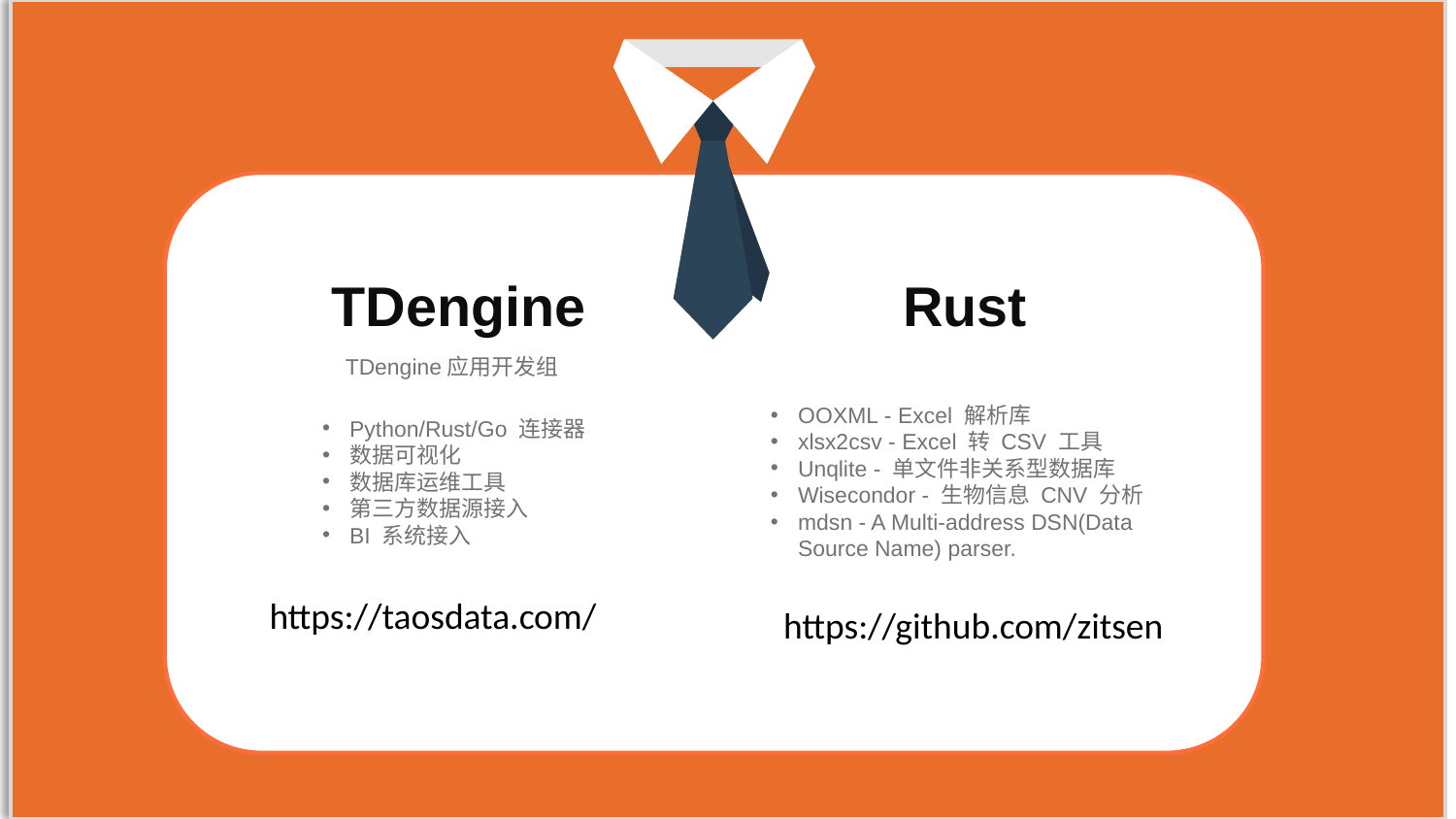

TDengine
Rust
TDengine应用开发组
OOXML - Excel 解析库
xlsx2csv - Excel 转 CSV 工具
Unqlite - 单文件非关系型数据库
Wisecondor - 生物信息 CNV 分析
mdsn - A Multi-address DSN(Data Source Name) parser.
Python/Rust/Go 连接器
数据可视化
数据库运维工具
第三方数据源接入
BI 系统接入
https://taosdata.com/
https://github.com/zitsen